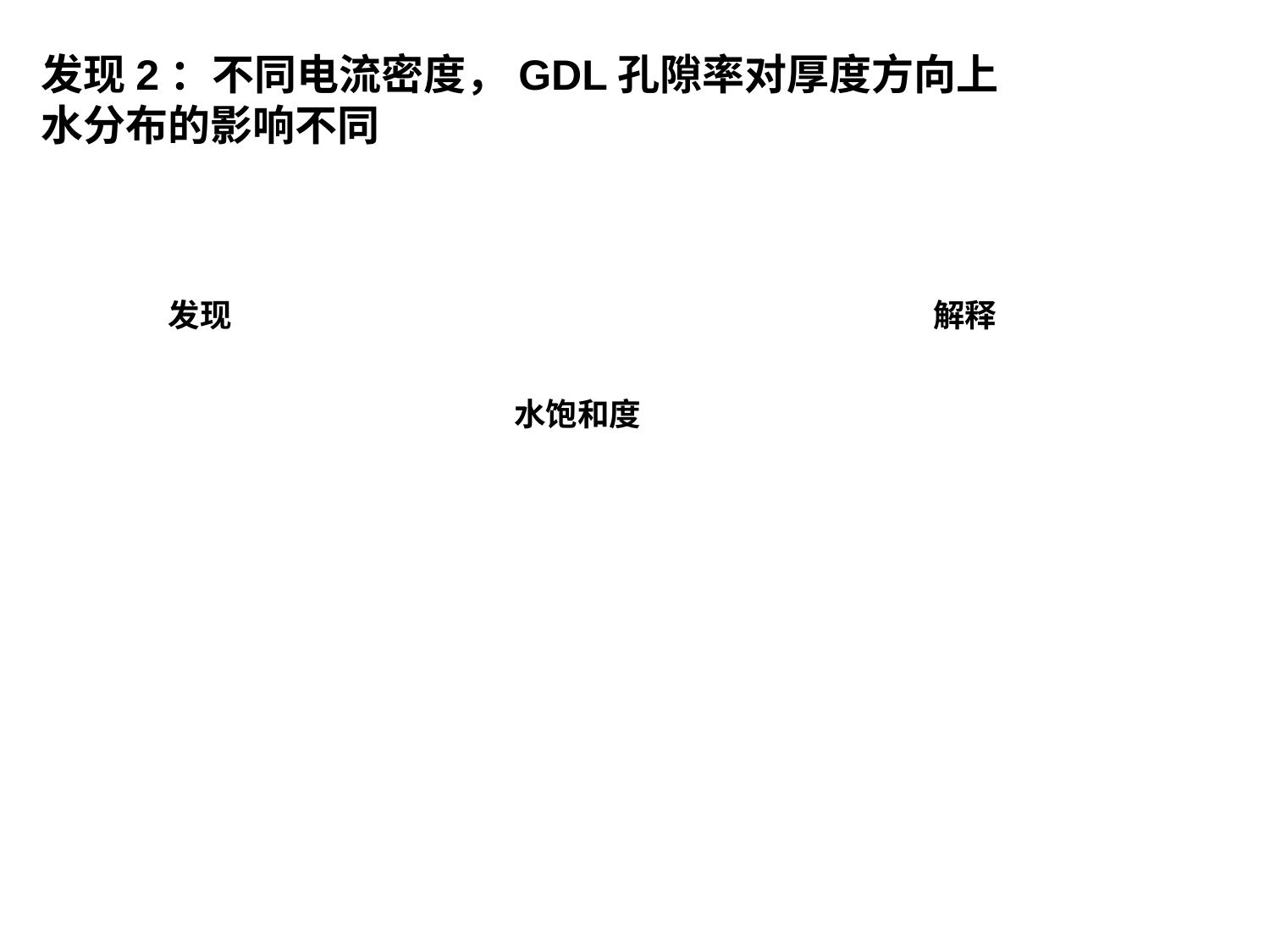

发现2：不同电流密度，GDL孔隙率对厚度方向上水分布的影响不同
发现
解释
水饱和度